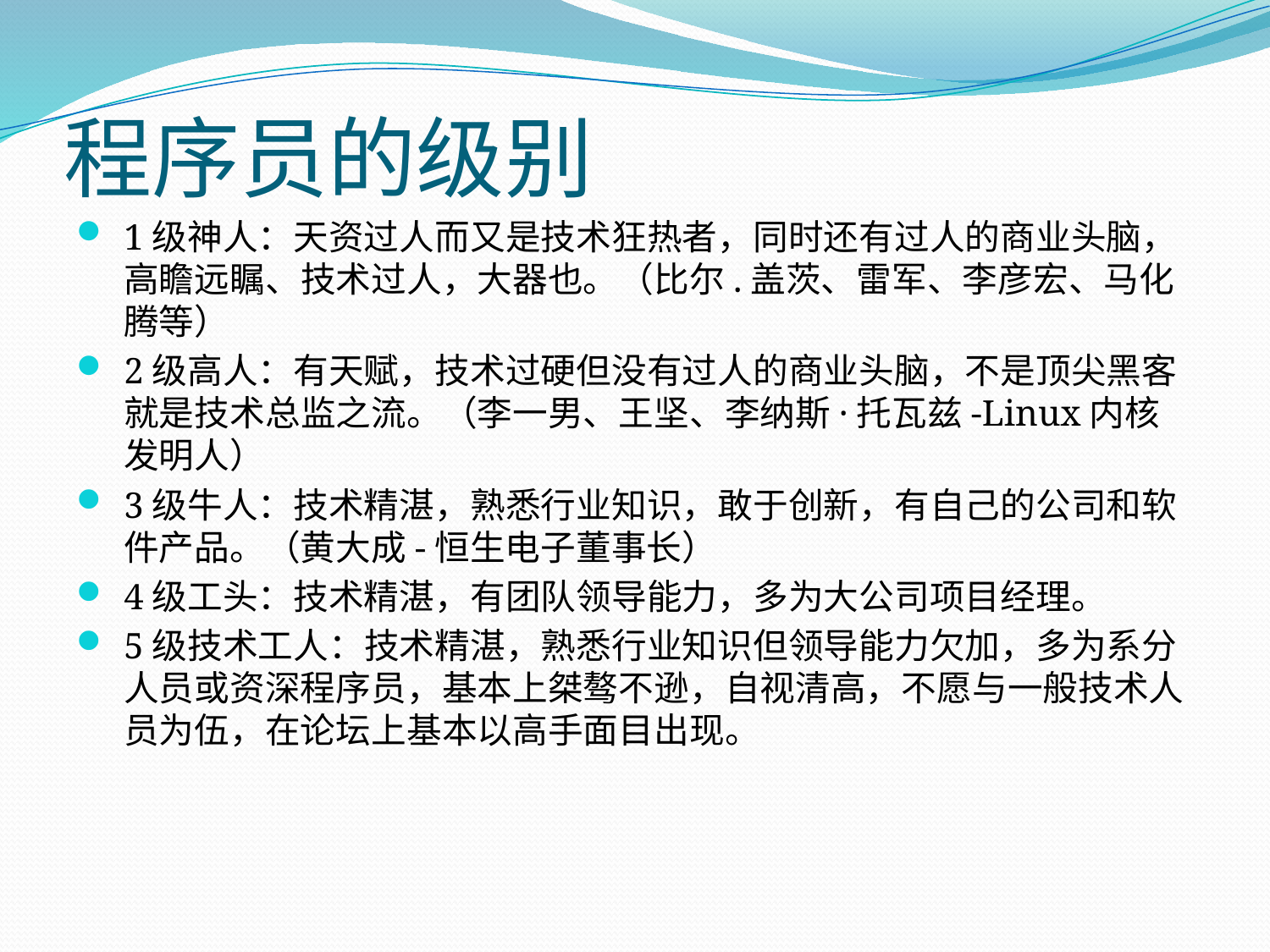

# 程序员的级别
1级神人：天资过人而又是技术狂热者，同时还有过人的商业头脑，高瞻远瞩、技术过人，大器也。（比尔.盖茨、雷军、李彦宏、马化腾等）
2级高人：有天赋，技术过硬但没有过人的商业头脑，不是顶尖黑客就是技术总监之流。（李一男、王坚、李纳斯·托瓦兹-Linux内核发明人）
3级牛人：技术精湛，熟悉行业知识，敢于创新，有自己的公司和软件产品。（黄大成-恒生电子董事长）
4级工头：技术精湛，有团队领导能力，多为大公司项目经理。
5级技术工人：技术精湛，熟悉行业知识但领导能力欠加，多为系分人员或资深程序员，基本上桀骜不逊，自视清高，不愿与一般技术人员为伍，在论坛上基本以高手面目出现。